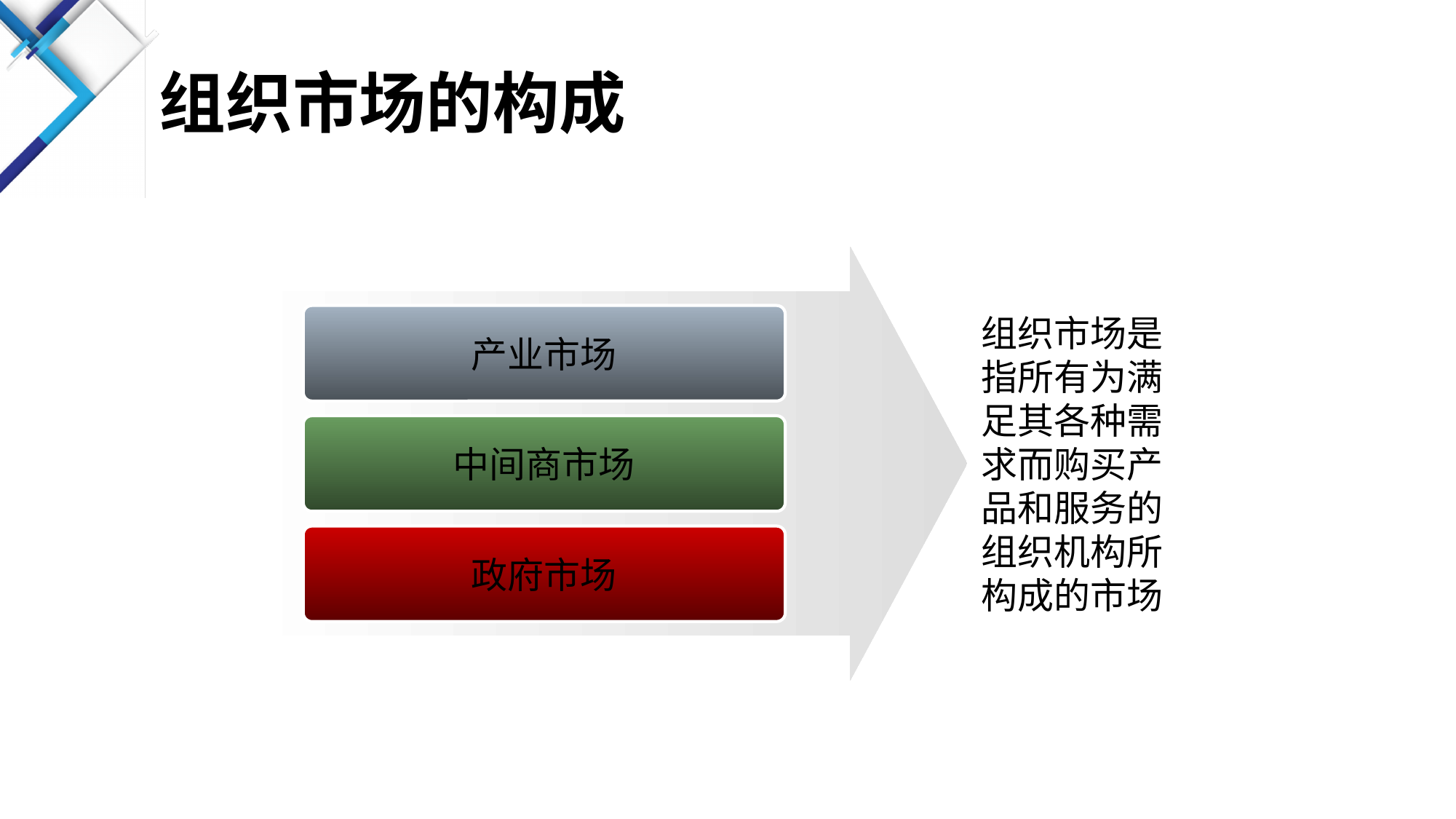

# 组织市场的构成

产业市场
中间商市场
政府市场
组织市场是指所有为满足其各种需求而购买产品和服务的组织机构所构成的市场